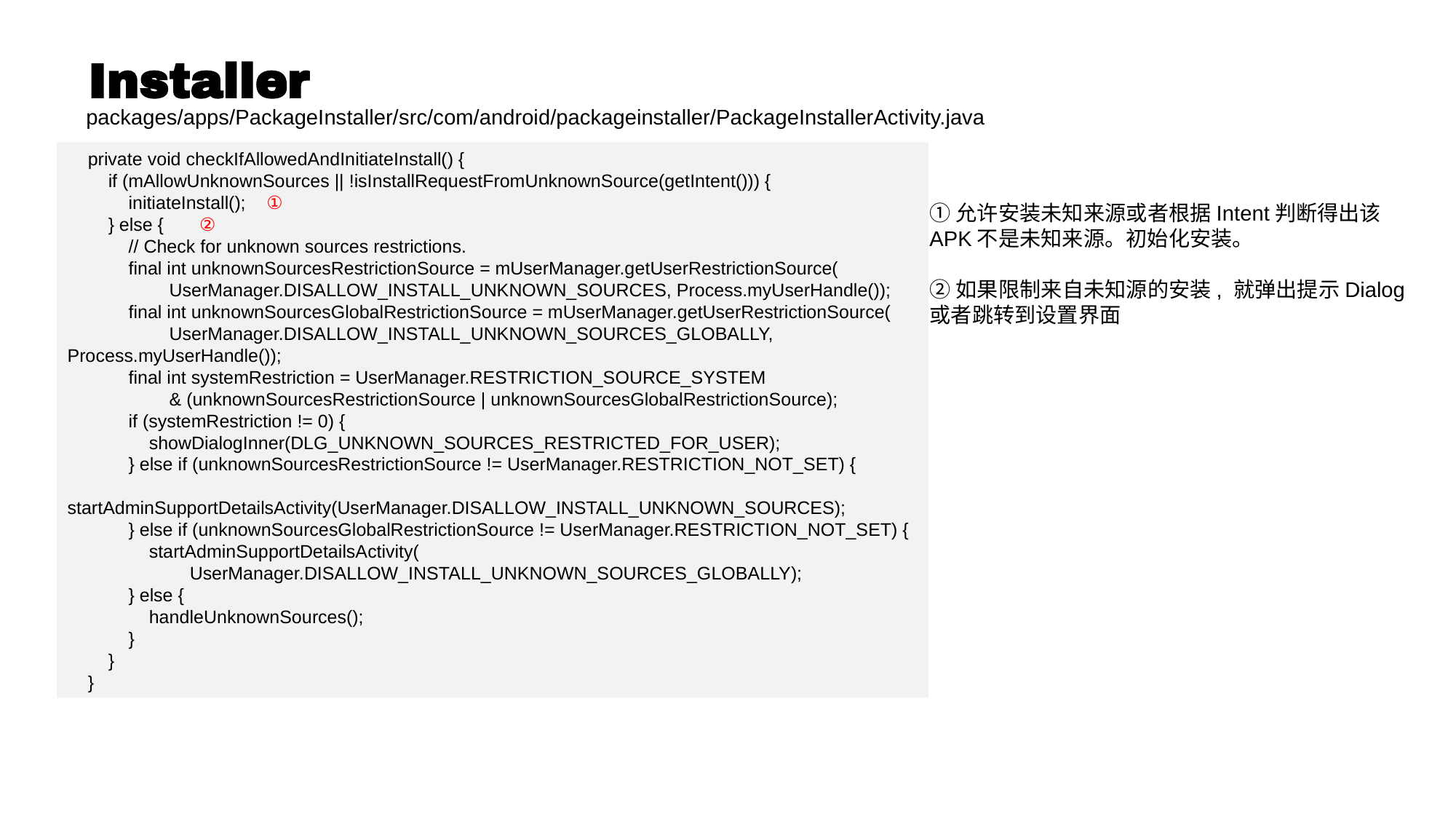

# Installer
packages/apps/PackageInstaller/src/com/android/packageinstaller/PackageInstallerActivity.java
    private void checkIfAllowedAndInitiateInstall() {
        if (mAllowUnknownSources || !isInstallRequestFromUnknownSource(getIntent())) {
            initiateInstall();    ①
        } else {       ②
            // Check for unknown sources restrictions.
            final int unknownSourcesRestrictionSource = mUserManager.getUserRestrictionSource(
                    UserManager.DISALLOW_INSTALL_UNKNOWN_SOURCES, Process.myUserHandle());
            final int unknownSourcesGlobalRestrictionSource = mUserManager.getUserRestrictionSource(
                    UserManager.DISALLOW_INSTALL_UNKNOWN_SOURCES_GLOBALLY, Process.myUserHandle());
            final int systemRestriction = UserManager.RESTRICTION_SOURCE_SYSTEM
                    & (unknownSourcesRestrictionSource | unknownSourcesGlobalRestrictionSource);
            if (systemRestriction != 0) {
                showDialogInner(DLG_UNKNOWN_SOURCES_RESTRICTED_FOR_USER);
            } else if (unknownSourcesRestrictionSource != UserManager.RESTRICTION_NOT_SET) {
                startAdminSupportDetailsActivity(UserManager.DISALLOW_INSTALL_UNKNOWN_SOURCES);
            } else if (unknownSourcesGlobalRestrictionSource != UserManager.RESTRICTION_NOT_SET) {
                startAdminSupportDetailsActivity(
                        UserManager.DISALLOW_INSTALL_UNKNOWN_SOURCES_GLOBALLY);
            } else {
                handleUnknownSources();
            }
        }
    }
①允许安装未知来源或者根据Intent判断得出该APK不是未知来源。初始化安装。

②如果限制来自未知源的安装, 就弹出提示Dialog或者跳转到设置界面